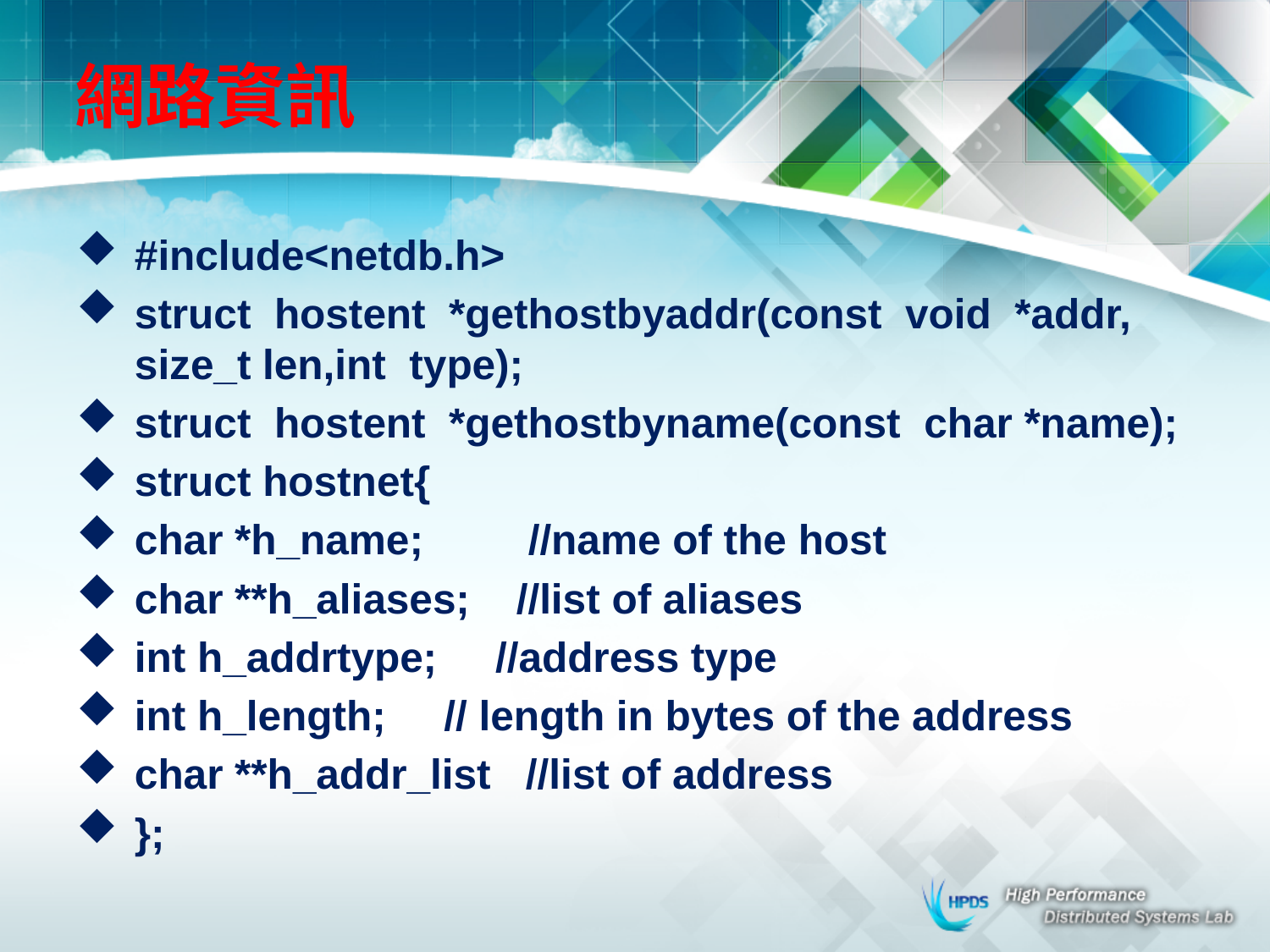

# 網路資訊
#include<netdb.h>
struct  hostent  *gethostbyaddr(const  void  *addr, size_t len,int  type);
struct  hostent  *gethostbyname(const  char *name);
struct hostnet{
char *h_name;         //name of the host
char **h_aliases;    //list of aliases
int h_addrtype;     //address type
int h_length;     // length in bytes of the address
char **h_addr_list   //list of address
};